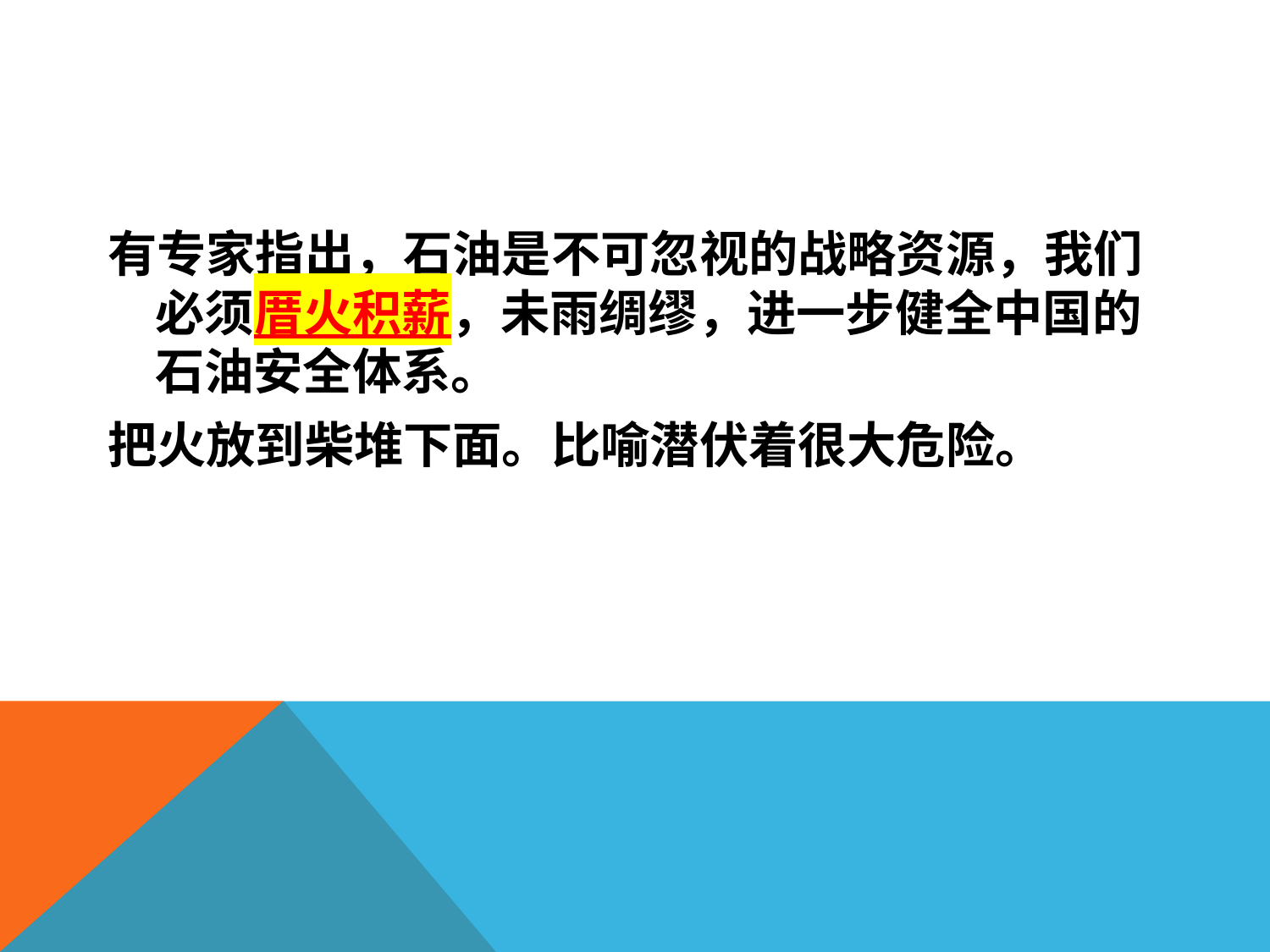

有专家指出，石油是不可忽视的战略资源，我们必须厝火积薪，未雨绸缪，进一步健全中国的石油安全体系。
把火放到柴堆下面。比喻潜伏着很大危险。